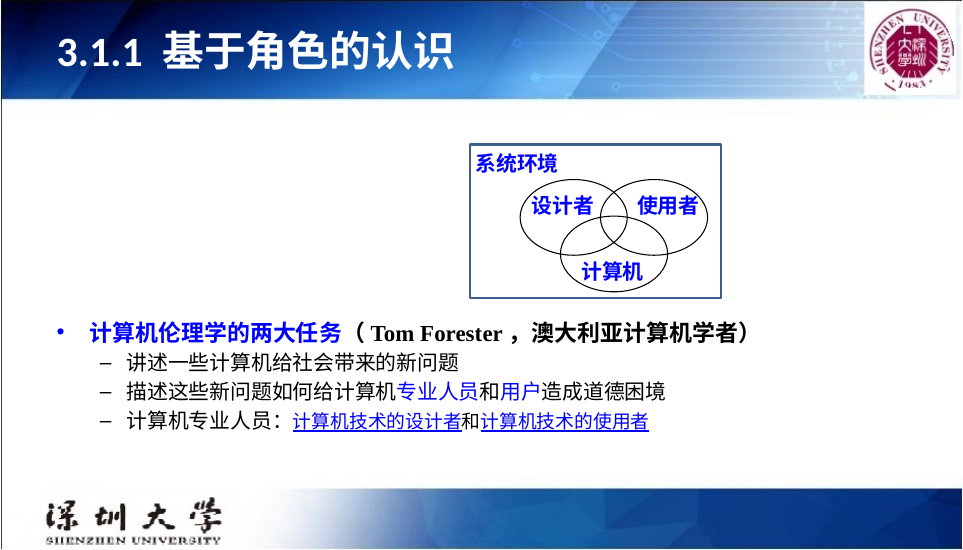

# 3.1.1 基于角色的认识

计算机伦理学的两大任务（Tom Forester，澳大利亚计算机学者）
讲述一些计算机给社会带来的新问题
描述这些新问题如何给计算机专业人员和用户造成道德困境
计算机专业人员：计算机技术的设计者和计算机技术的使用者

系统环境

设计者
使用者

计算机
6